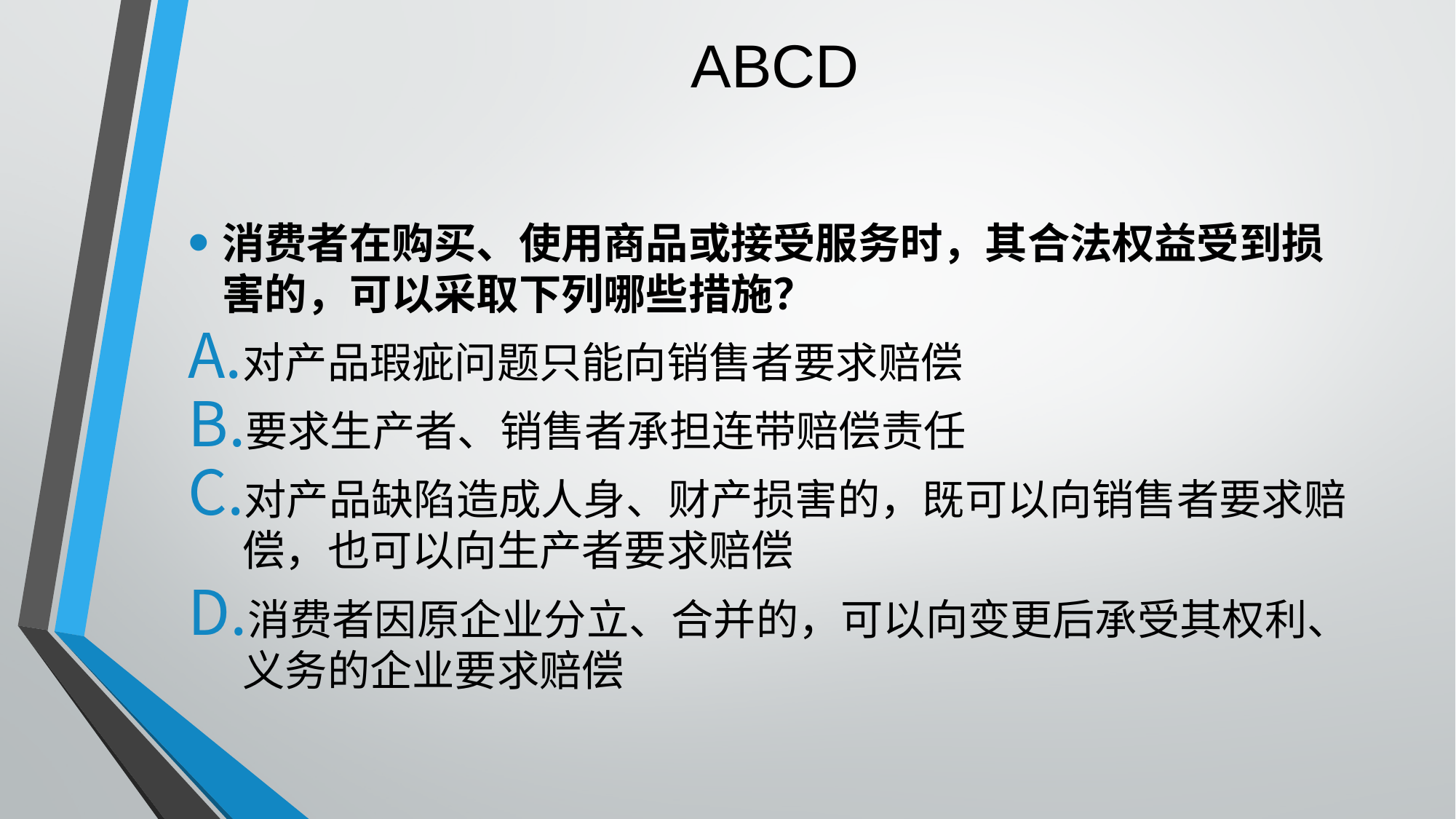

# ABCD
消费者在购买、使用商品或接受服务时，其合法权益受到损害的，可以采取下列哪些措施？
对产品瑕疵问题只能向销售者要求赔偿
要求生产者、销售者承担连带赔偿责任
对产品缺陷造成人身、财产损害的，既可以向销售者要求赔偿，也可以向生产者要求赔偿
消费者因原企业分立、合并的，可以向变更后承受其权利、义务的企业要求赔偿